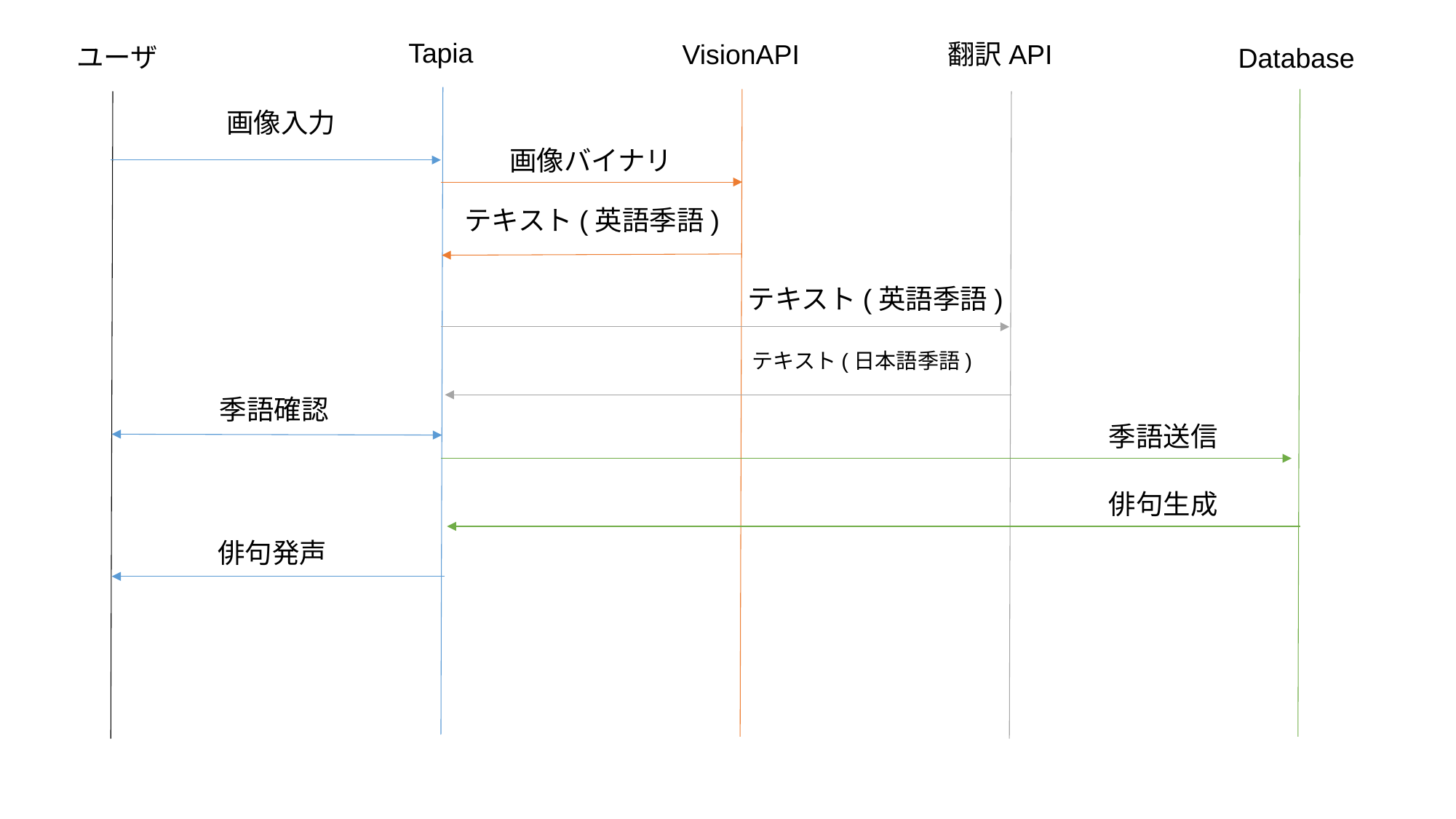

Tapia
VisionAPI
翻訳API
ユーザ
Database
画像入力
画像バイナリ
テキスト(英語季語)
テキスト(英語季語)
テキスト(日本語季語)
季語確認
季語送信
俳句生成
俳句発声